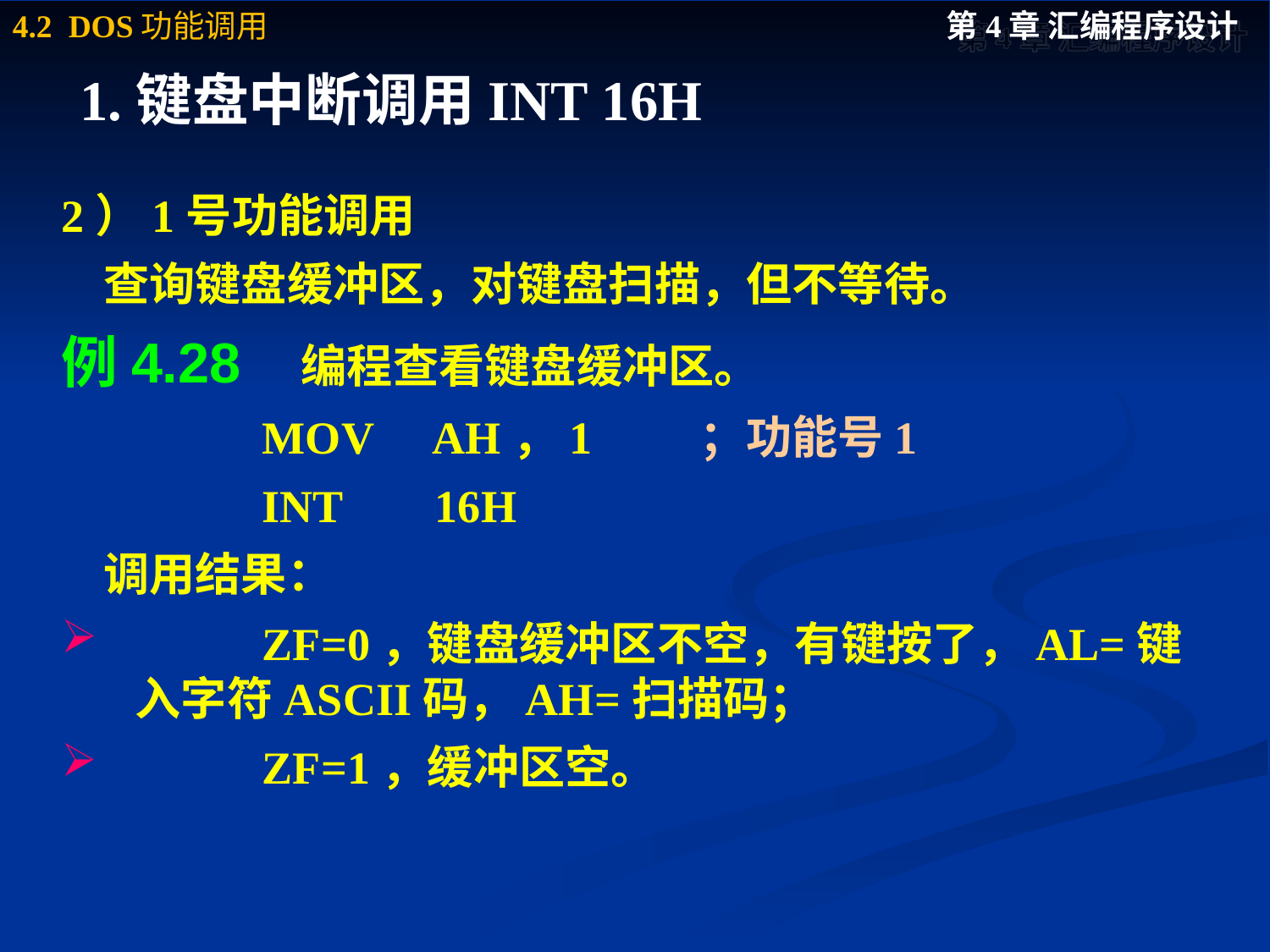

# 1.键盘中断调用INT 16H
2）1号功能调用
   查询键盘缓冲区，对键盘扫描，但不等待。
例4.28   编程查看键盘缓冲区。
  		MOV	    AH，1	    ；功能号1
		INT	    16H
   调用结果：
	ZF=0，键盘缓冲区不空，有键按了，AL=键入字符ASCII码，AH=扫描码；
	ZF=1，缓冲区空。